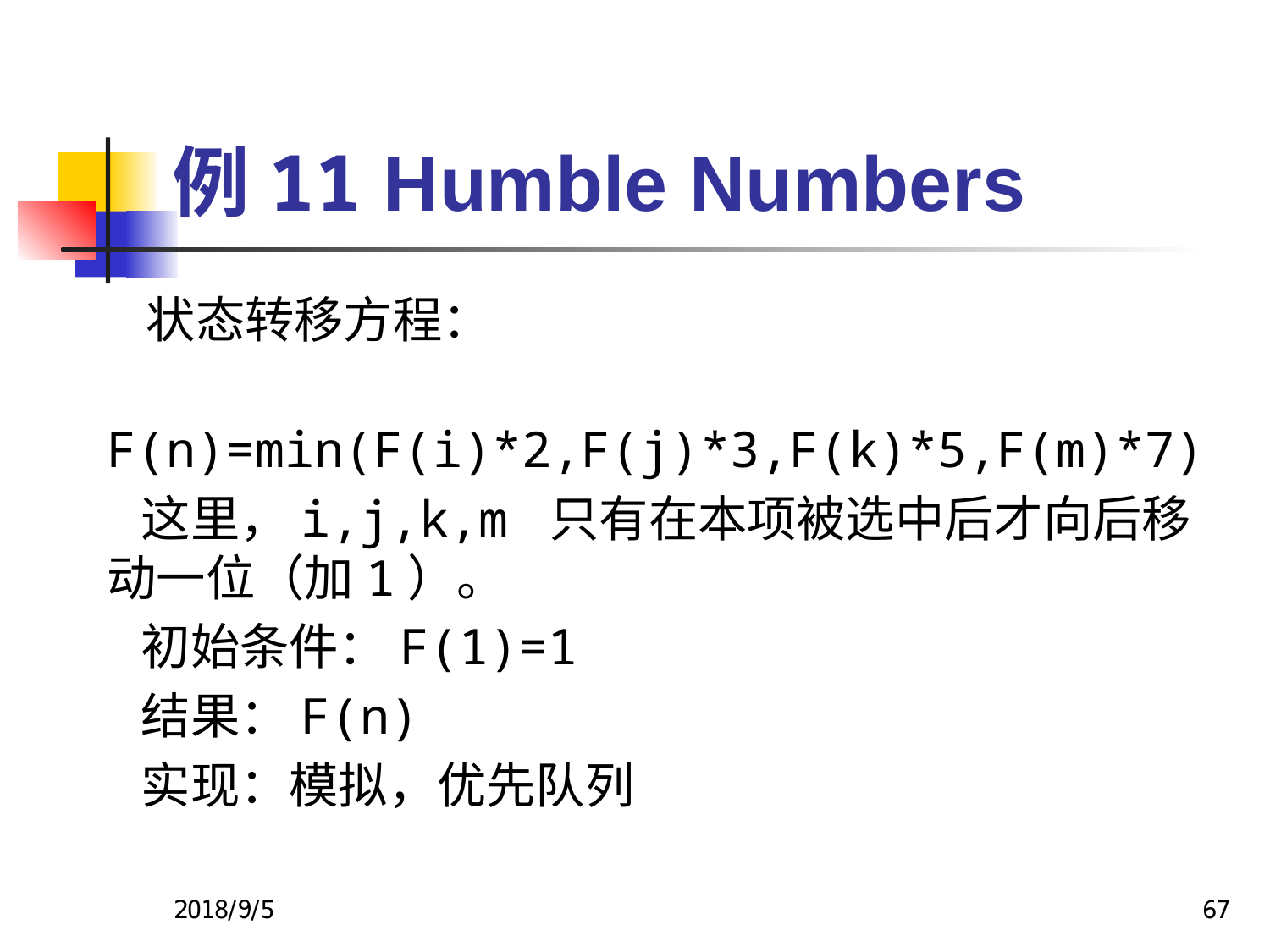

# 例11 Humble Numbers
  状态转移方程：
  F(n)=min(F(i)*2,F(j)*3,F(k)*5,F(m)*7)
  这里，i,j,k,m 只有在本项被选中后才向后移动一位（加1）。
  初始条件：F(1)=1
  结果：F(n)
  实现：模拟，优先队列
2018/9/5
67